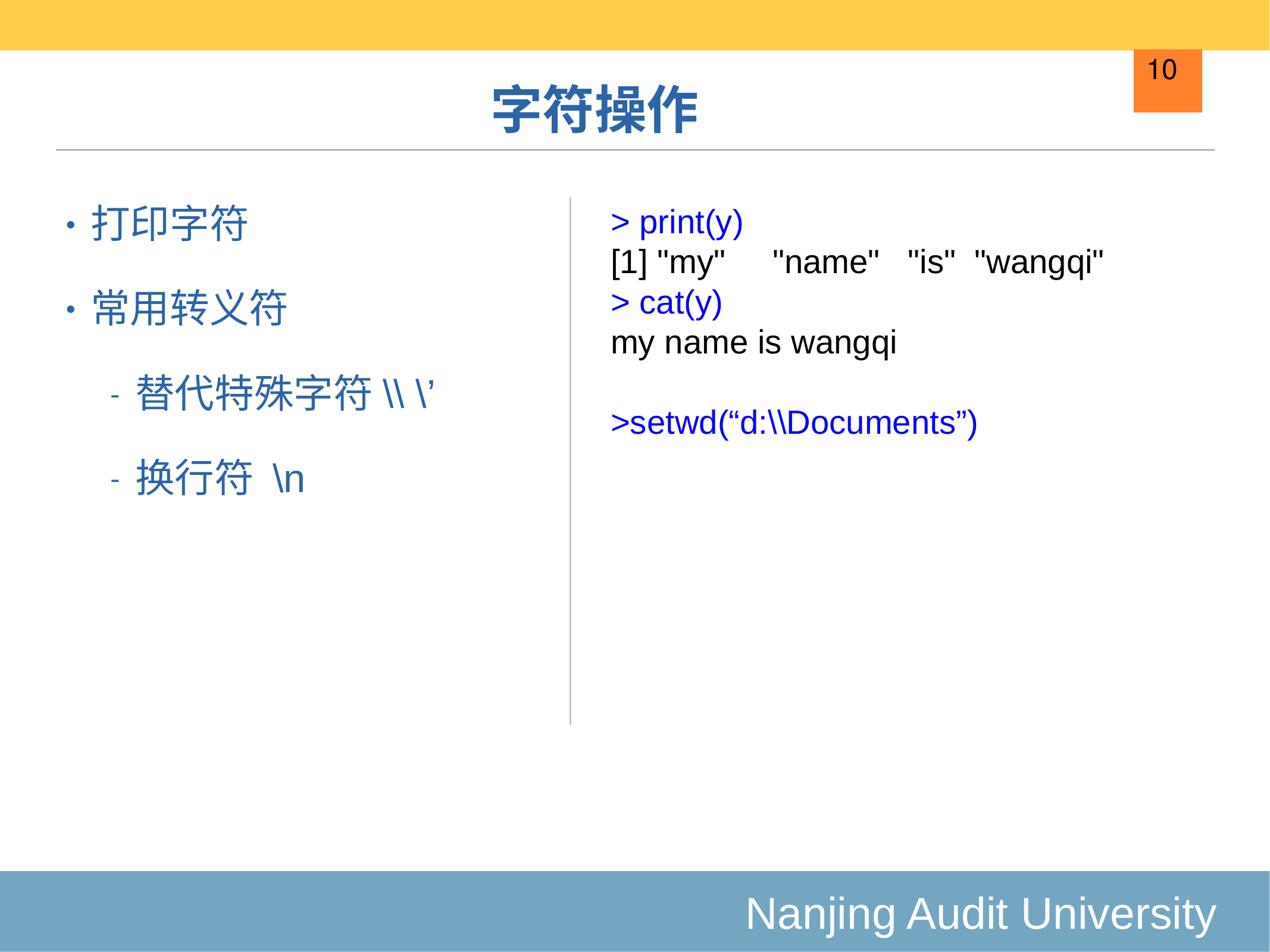

10
# 字符操作
> print(y)
[1] "my"     "name"   "is"  "wangqi"
> cat(y)
my name is wangqi

>setwd(“d:\\Documents”)
打印字符
常用转义符
替代特殊字符\\ \’
换行符 \n